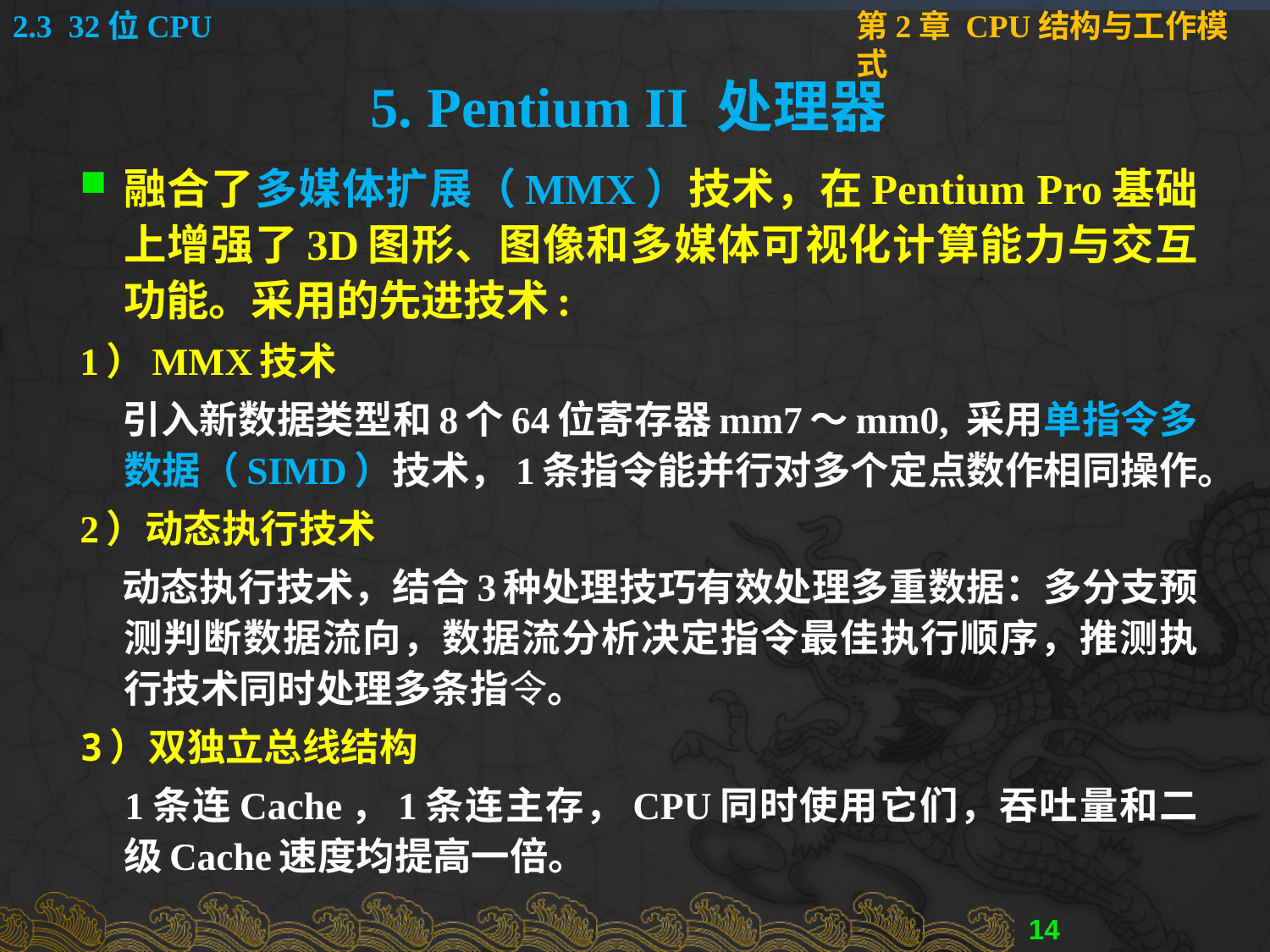

# 5. Pentium II 处理器
融合了多媒体扩展（MMX）技术，在Pentium Pro基础上增强了3D图形、图像和多媒体可视化计算能力与交互功能。采用的先进技术:
1）MMX技术
    引入新数据类型和8个64位寄存器mm7～mm0, 采用单指令多数据（SIMD）技术，1条指令能并行对多个定点数作相同操作。
2）动态执行技术
    动态执行技术，结合3种处理技巧有效处理多重数据：多分支预测判断数据流向，数据流分析决定指令最佳执行顺序，推测执行技术同时处理多条指令。
3）双独立总线结构
    1条连Cache，1条连主存，CPU同时使用它们，吞吐量和二级Cache速度均提高一倍。